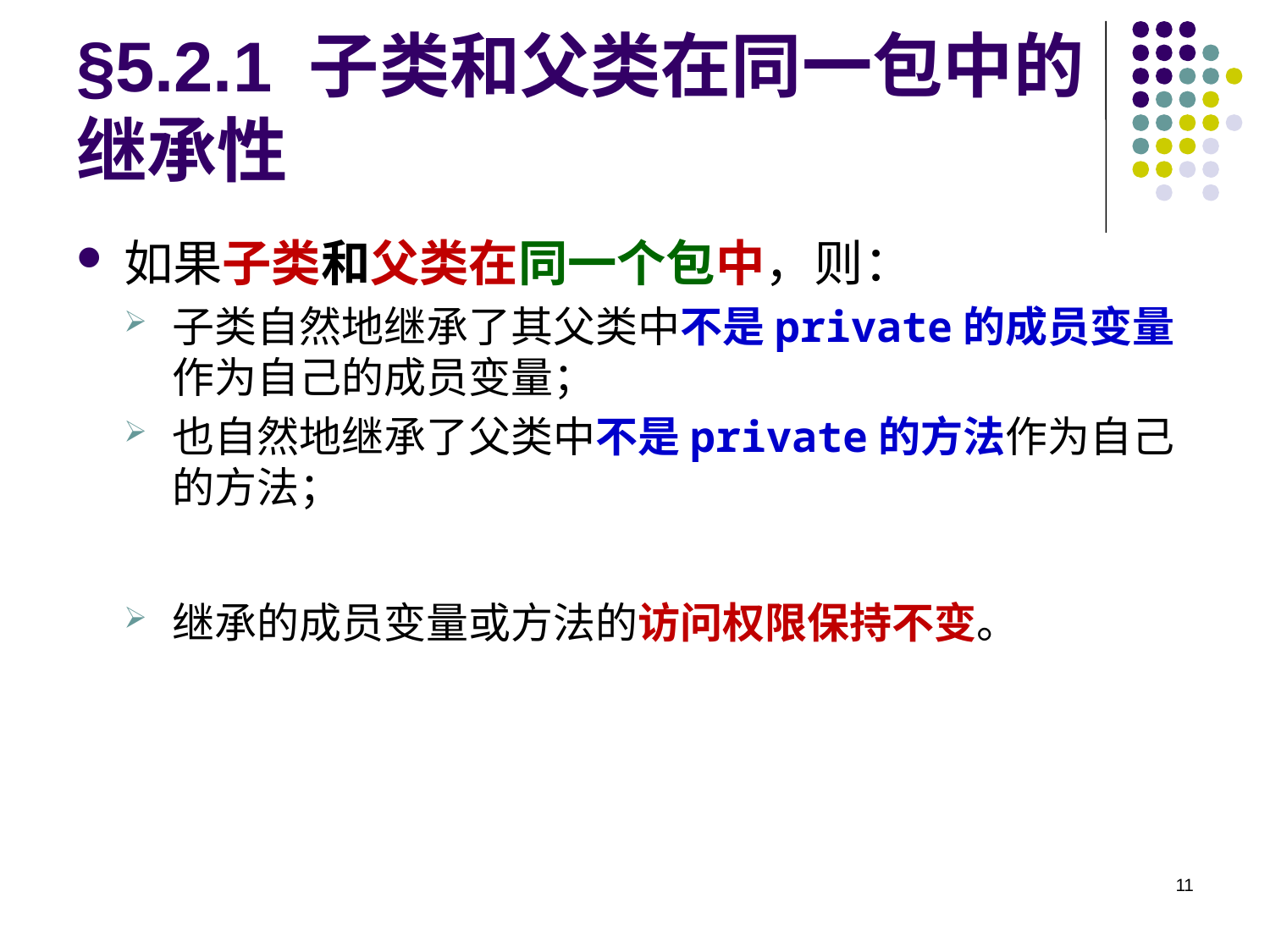

# §5.2.1 子类和父类在同一包中的继承性
如果子类和父类在同一个包中，则：
子类自然地继承了其父类中不是private的成员变量作为自己的成员变量；
也自然地继承了父类中不是private的方法作为自己的方法；

继承的成员变量或方法的访问权限保持不变。

11